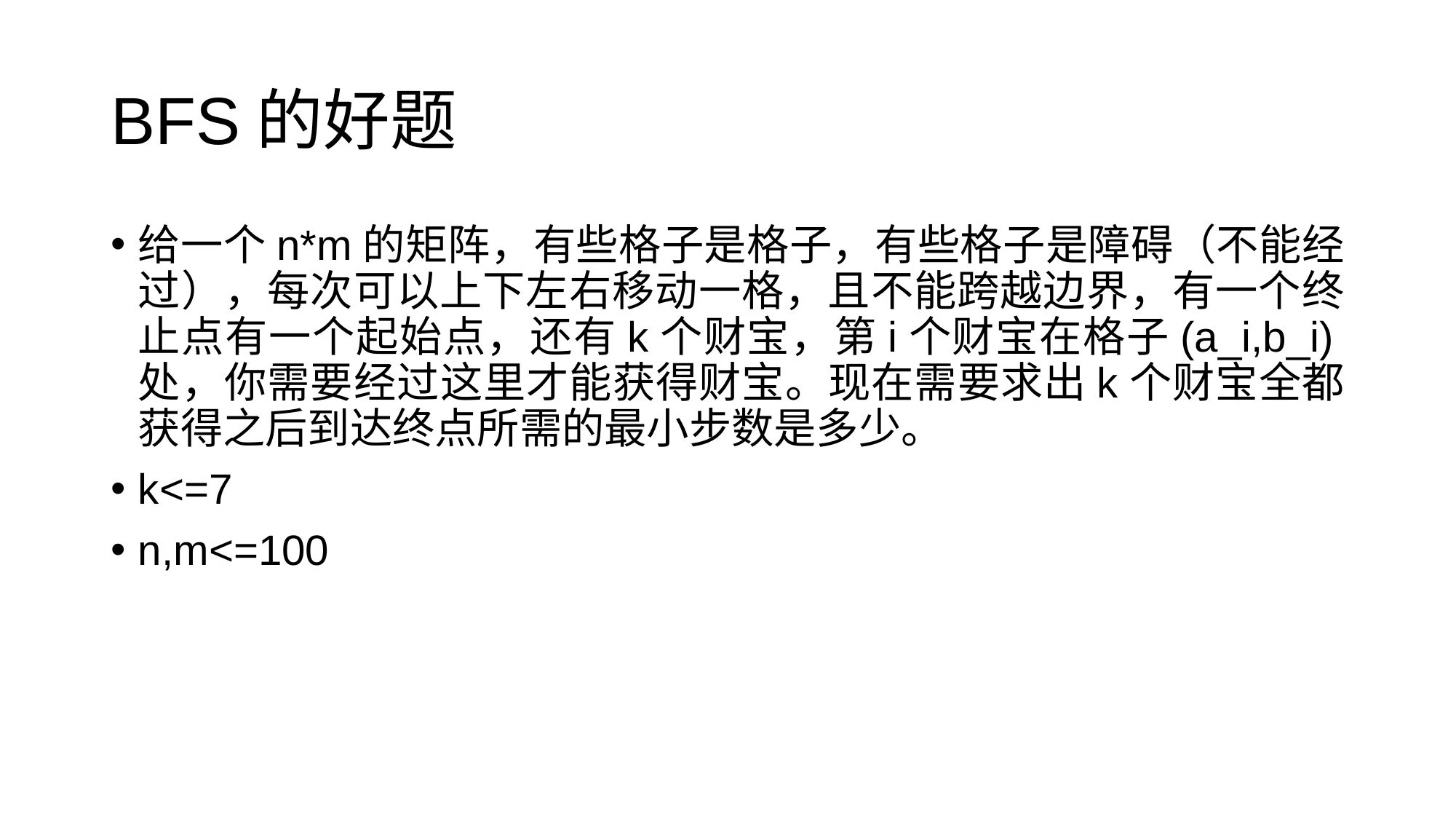

# BFS的好题
给一个n*m的矩阵，有些格子是格子，有些格子是障碍（不能经过），每次可以上下左右移动一格，且不能跨越边界，有一个终止点有一个起始点，还有k个财宝，第i个财宝在格子(a_i,b_i)处，你需要经过这里才能获得财宝。现在需要求出k个财宝全都获得之后到达终点所需的最小步数是多少。
k<=7
n,m<=100